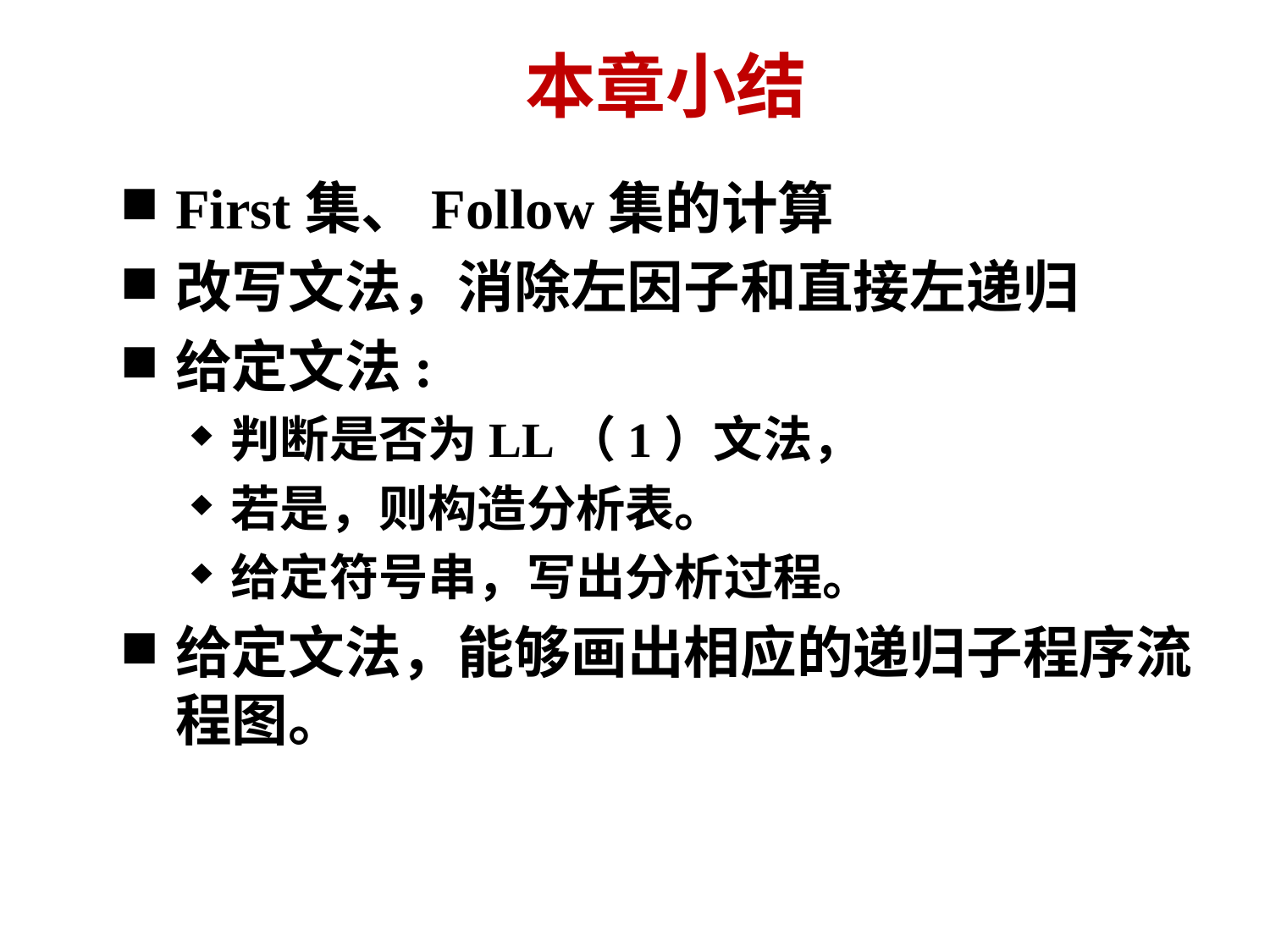

# 本章小结
First集、Follow集的计算
改写文法，消除左因子和直接左递归
给定文法:
判断是否为LL（1）文法，
若是，则构造分析表。
给定符号串，写出分析过程。
给定文法，能够画出相应的递归子程序流程图。